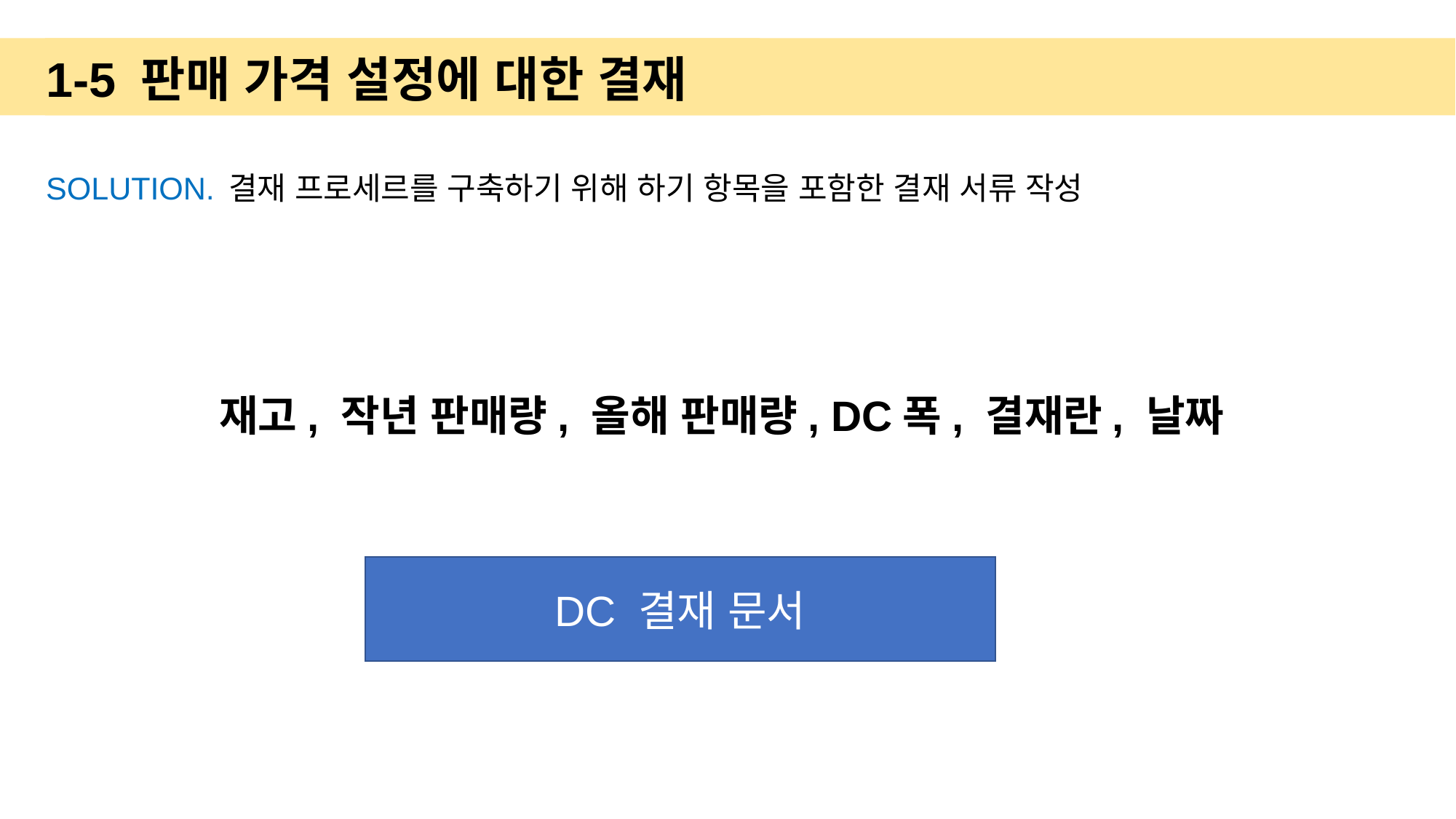

# 1-5 판매 가격 설정에 대한 결재

SOLUTION. 결재 프로세르를 구축하기 위해 하기 항목을 포함한 결재 서류 작성

재고, 작년 판매량, 올해 판매량, DC폭, 결재란, 날짜
DC 결재 문서